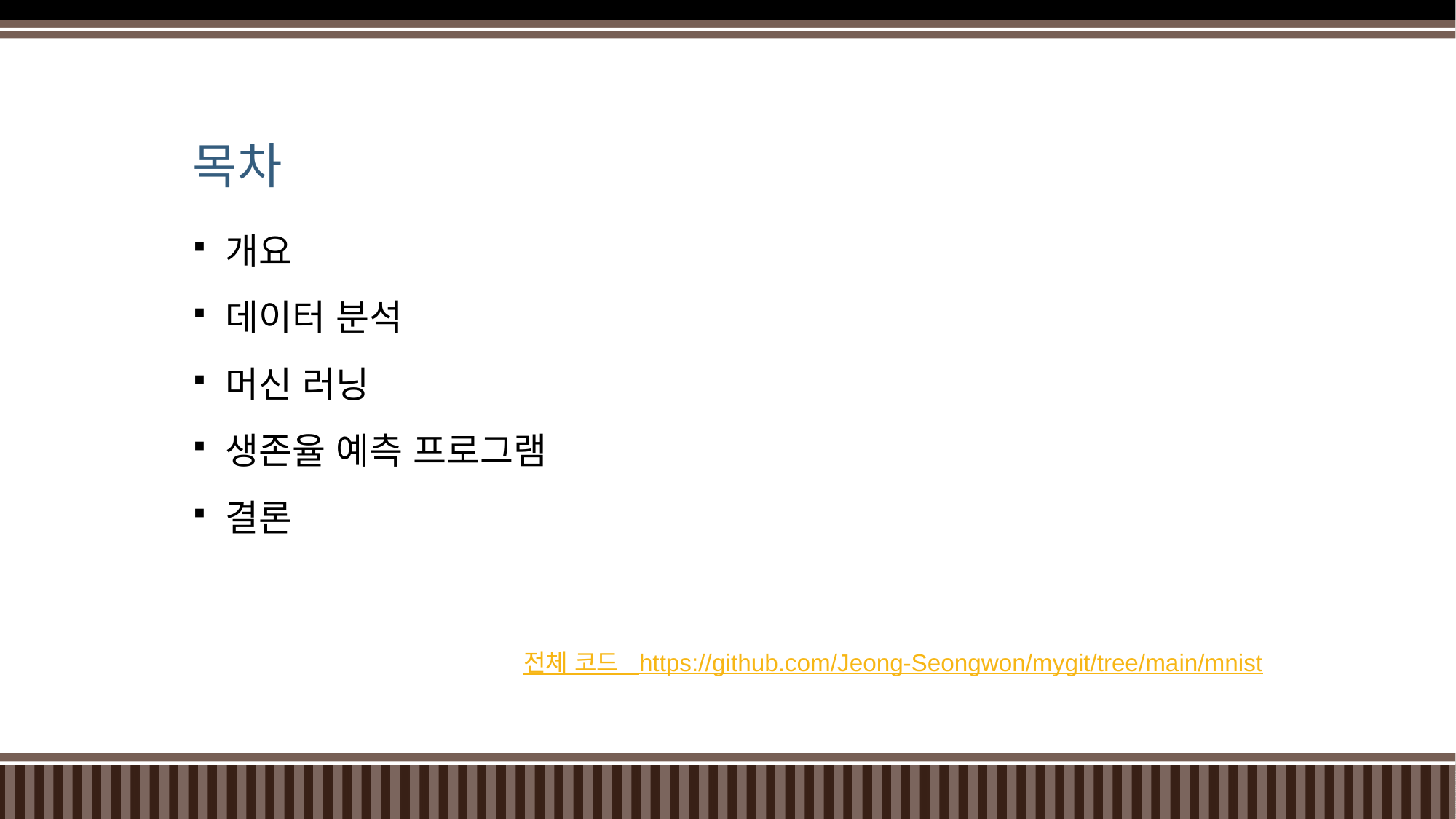

# 목차
개요
데이터 분석
머신 러닝
생존율 예측 프로그램
결론

전체 코드   https://github.com/Jeong-Seongwon/mygit/tree/main/mnist